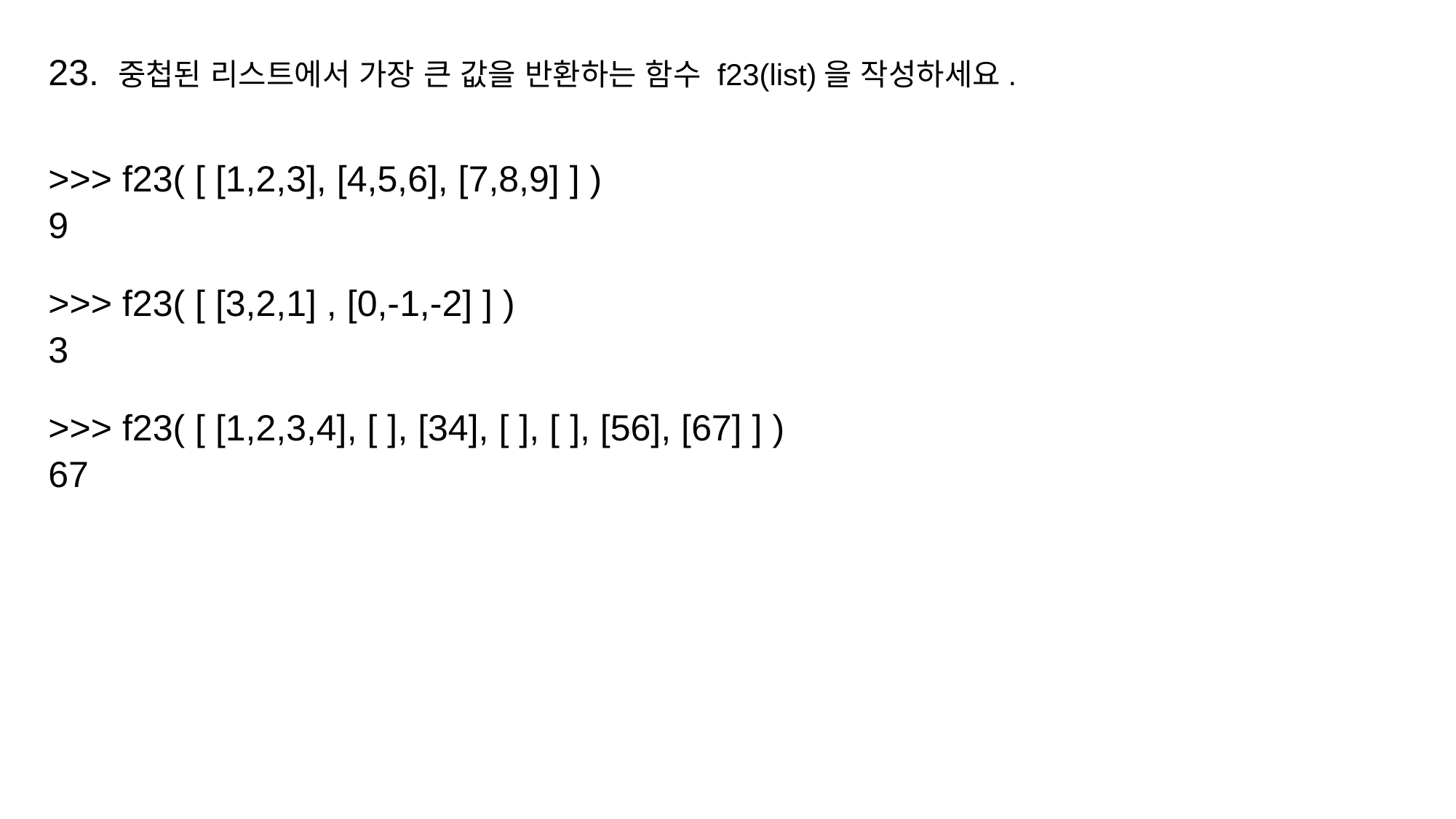

23. 중첩된 리스트에서 가장 큰 값을 반환하는 함수 f23(list)을 작성하세요.

>>> f23( [ [1,2,3], [4,5,6], [7,8,9] ] )
9

>>> f23( [ [3,2,1] , [0,-1,-2] ] )
3

>>> f23( [ [1,2,3,4], [ ], [34], [ ], [ ], [56], [67] ] )
67